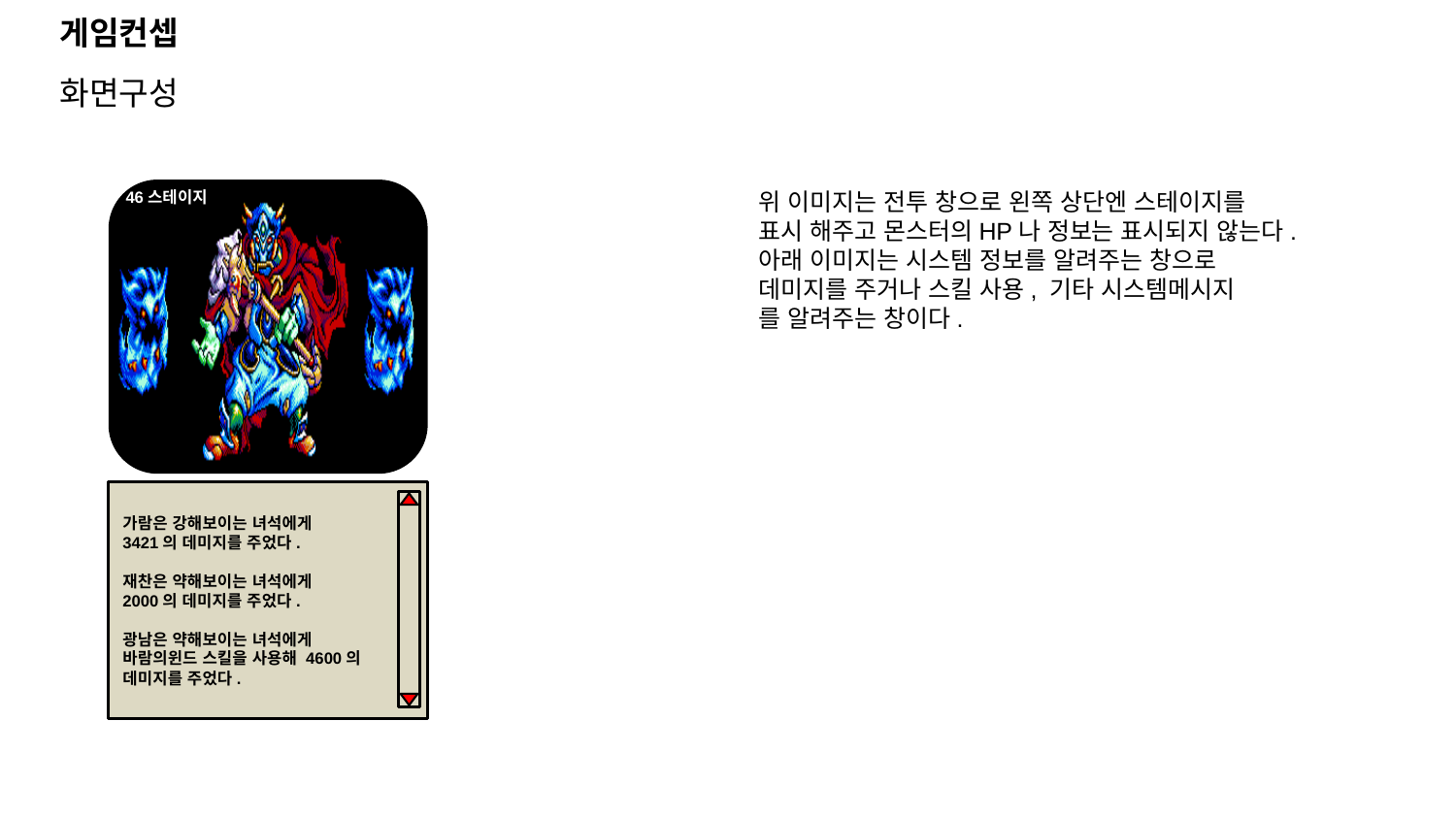

게임컨셉
화면구성

위 이미지는 전투 창으로 왼쪽 상단엔 스테이지를
표시 해주고 몬스터의HP나 정보는 표시되지 않는다.
아래 이미지는 시스템 정보를 알려주는 창으로
데미지를 주거나 스킬 사용, 기타 시스템메시지
를 알려주는 창이다.
46스테이지
가람은 강해보이는 녀석에게
3421의 데미지를 주었다.

재찬은 약해보이는 녀석에게
2000의 데미지를 주었다.

광남은 약해보이는 녀석에게
바람의윈드 스킬을 사용해 4600의
데미지를 주었다.